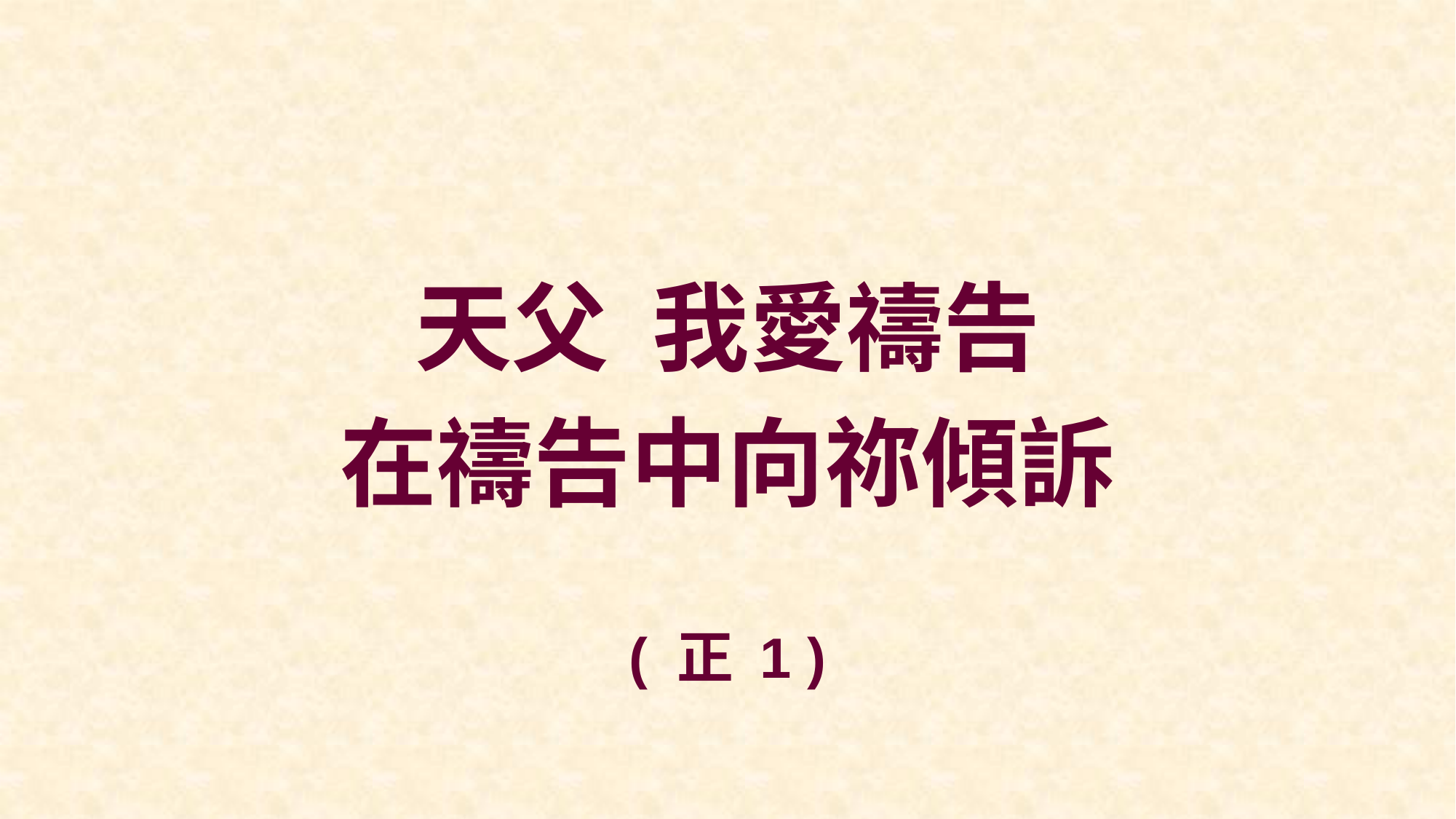

天父  我愛禱告
在禱告中向祢傾訴
( 正 1 )